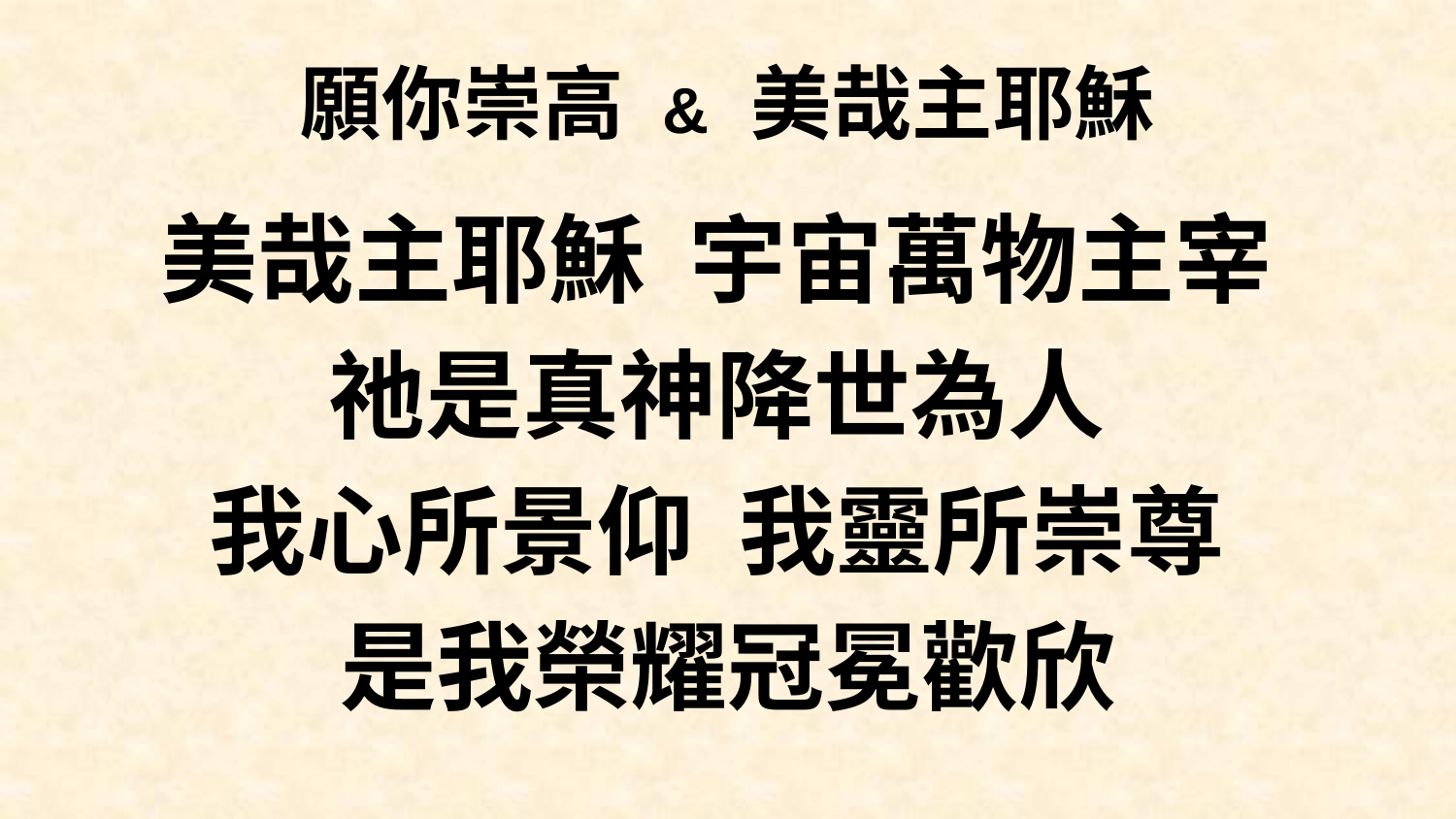

# 願你崇高 & 美哉主耶穌
美哉主耶穌  宇宙萬物主宰
祂是真神降世為人
我心所景仰  我靈所崇尊
是我榮耀冠冕歡欣